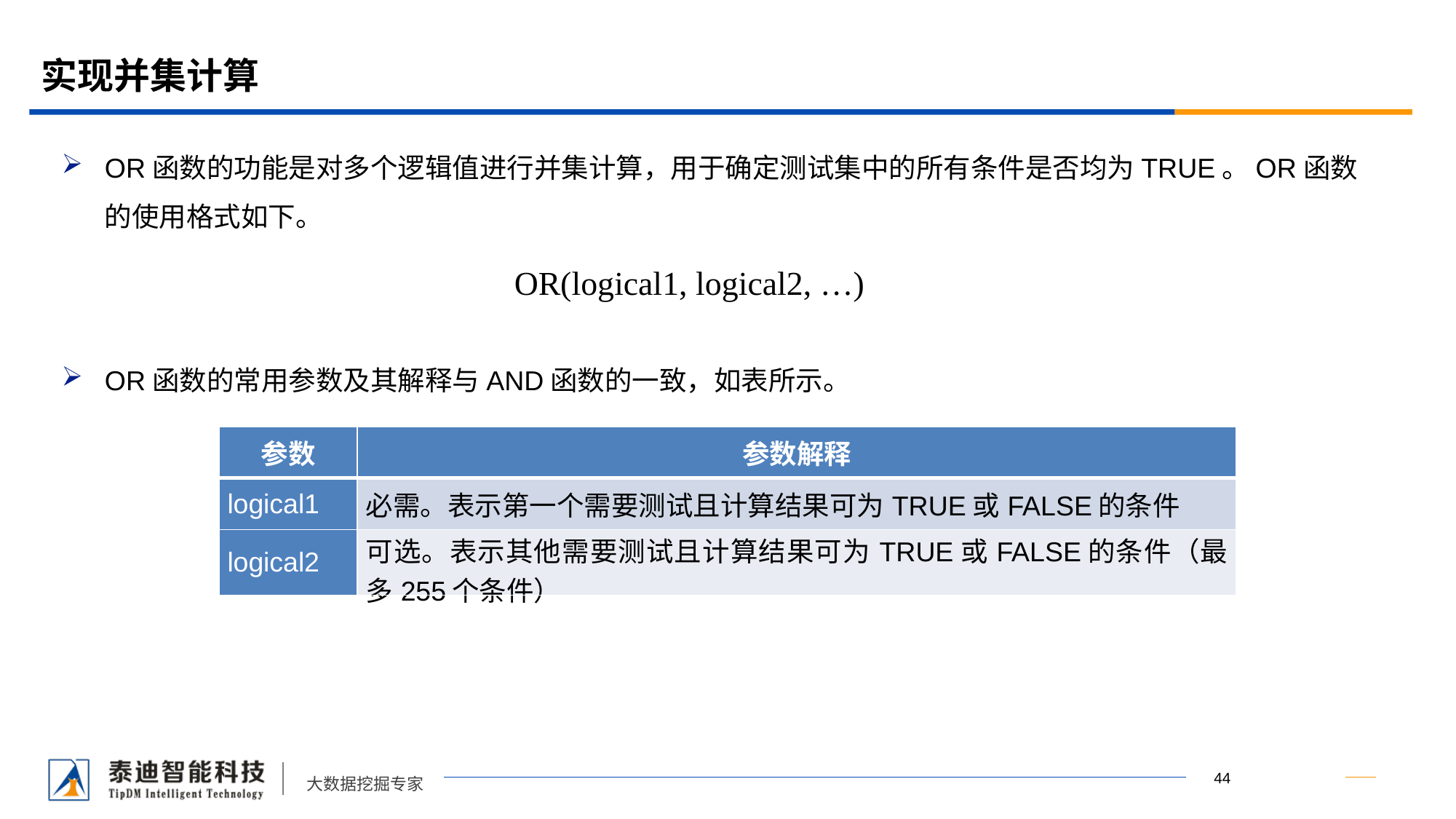

# 实现并集计算
OR函数的功能是对多个逻辑值进行并集计算，用于确定测试集中的所有条件是否均为TRUE。OR函数的使用格式如下。

OR函数的常用参数及其解释与AND函数的一致，如表所示。
OR(logical1, logical2, …)
| 参数 | 参数解释 |
| --- | --- |
| logical1 | 必需。表示第一个需要测试且计算结果可为TRUE或FALSE的条件 |
| logical2 | 可选。表示其他需要测试且计算结果可为TRUE或FALSE的条件（最多255个条件） |